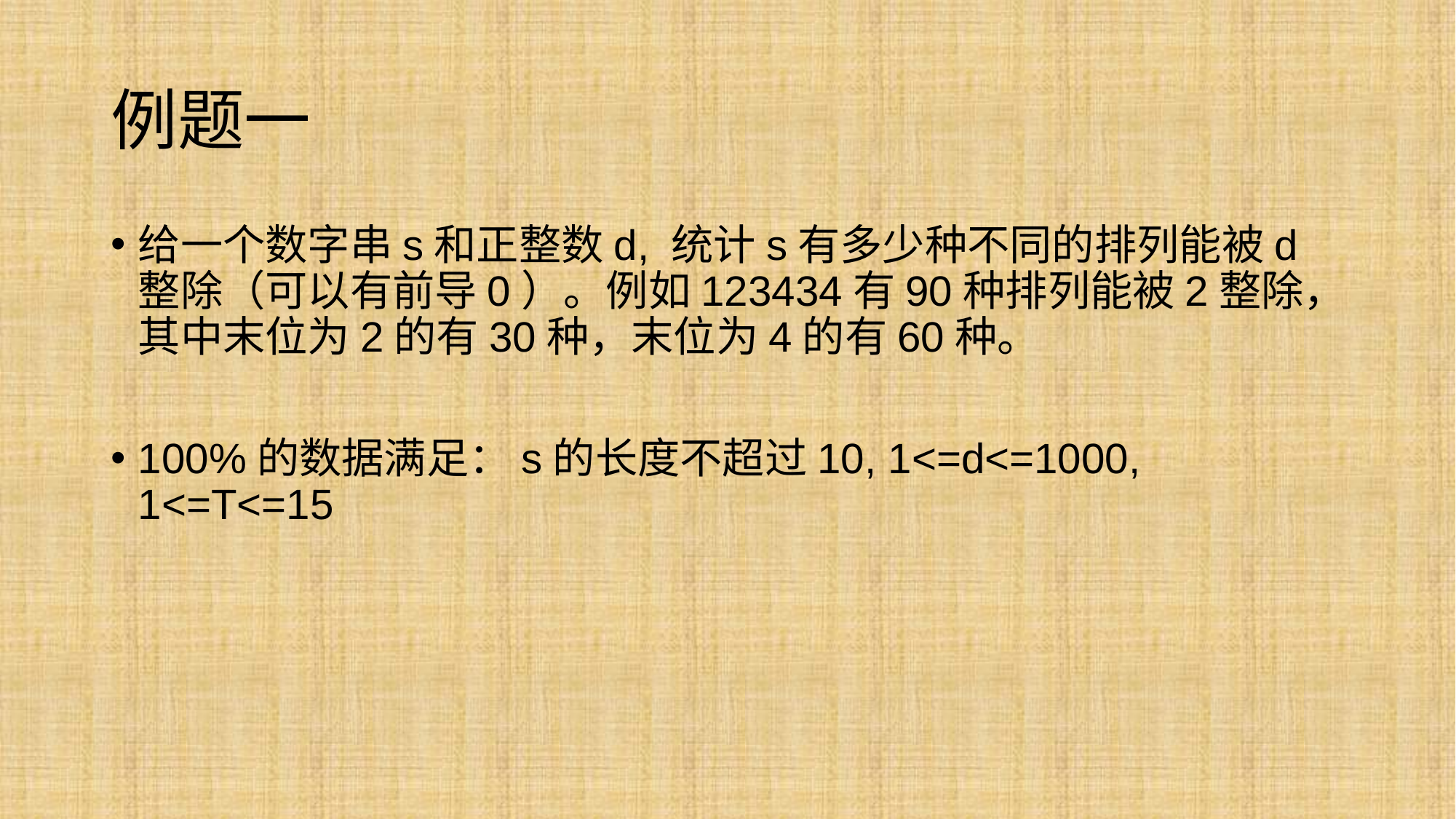

# 例题一
给一个数字串s和正整数d, 统计s有多少种不同的排列能被d整除（可以有前导0）。例如123434有90种排列能被2整除，其中末位为2的有30种，末位为4的有60种。

100%的数据满足：s的长度不超过10, 1<=d<=1000, 1<=T<=15